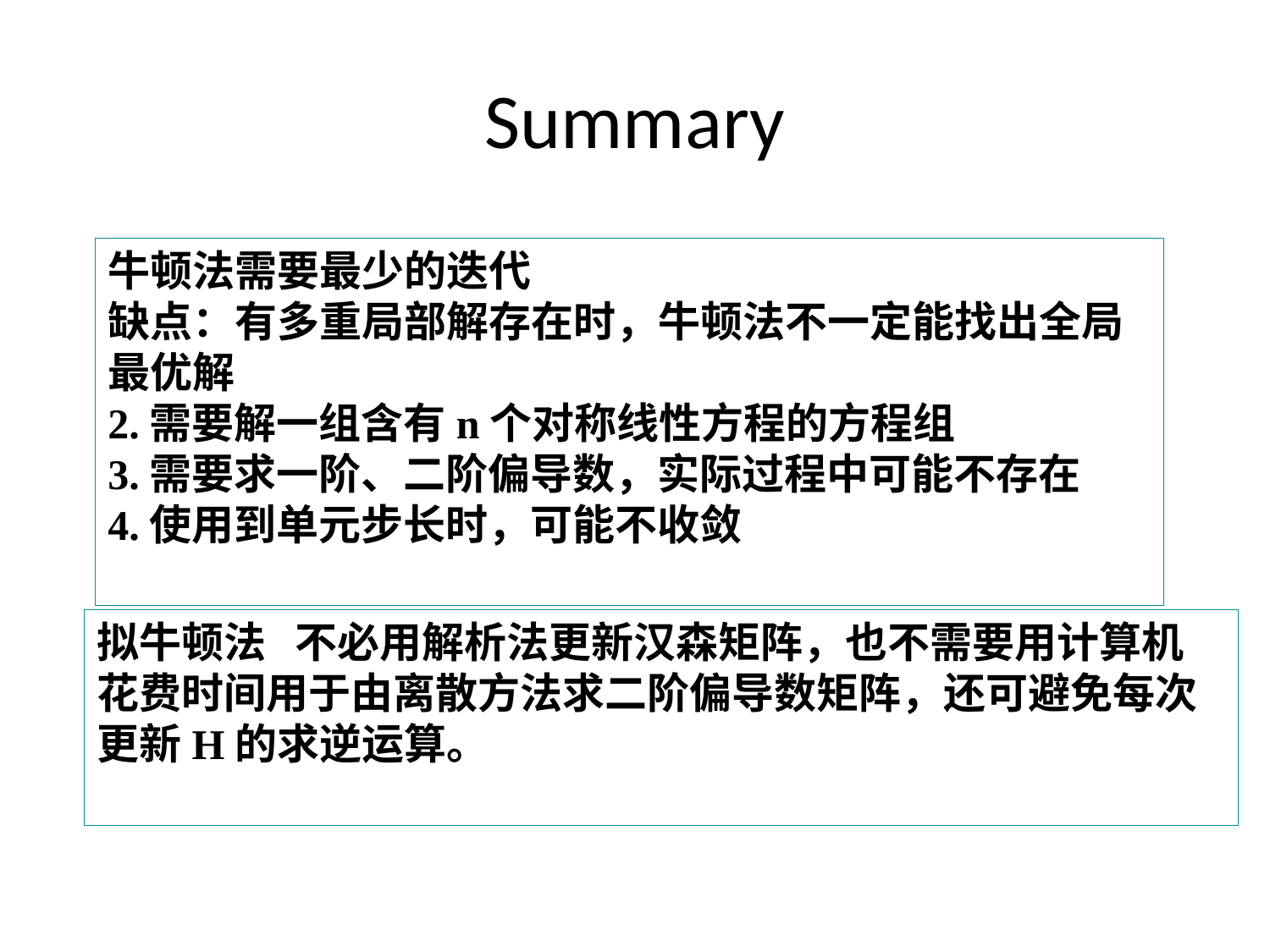

# Summary
牛顿法需要最少的迭代
缺点：有多重局部解存在时，牛顿法不一定能找出全局最优解
2.需要解一组含有n个对称线性方程的方程组
3.需要求一阶、二阶偏导数，实际过程中可能不存在
4.使用到单元步长时，可能不收敛

拟牛顿法   不必用解析法更新汉森矩阵，也不需要用计算机花费时间用于由离散方法求二阶偏导数矩阵，还可避免每次更新H的求逆运算。